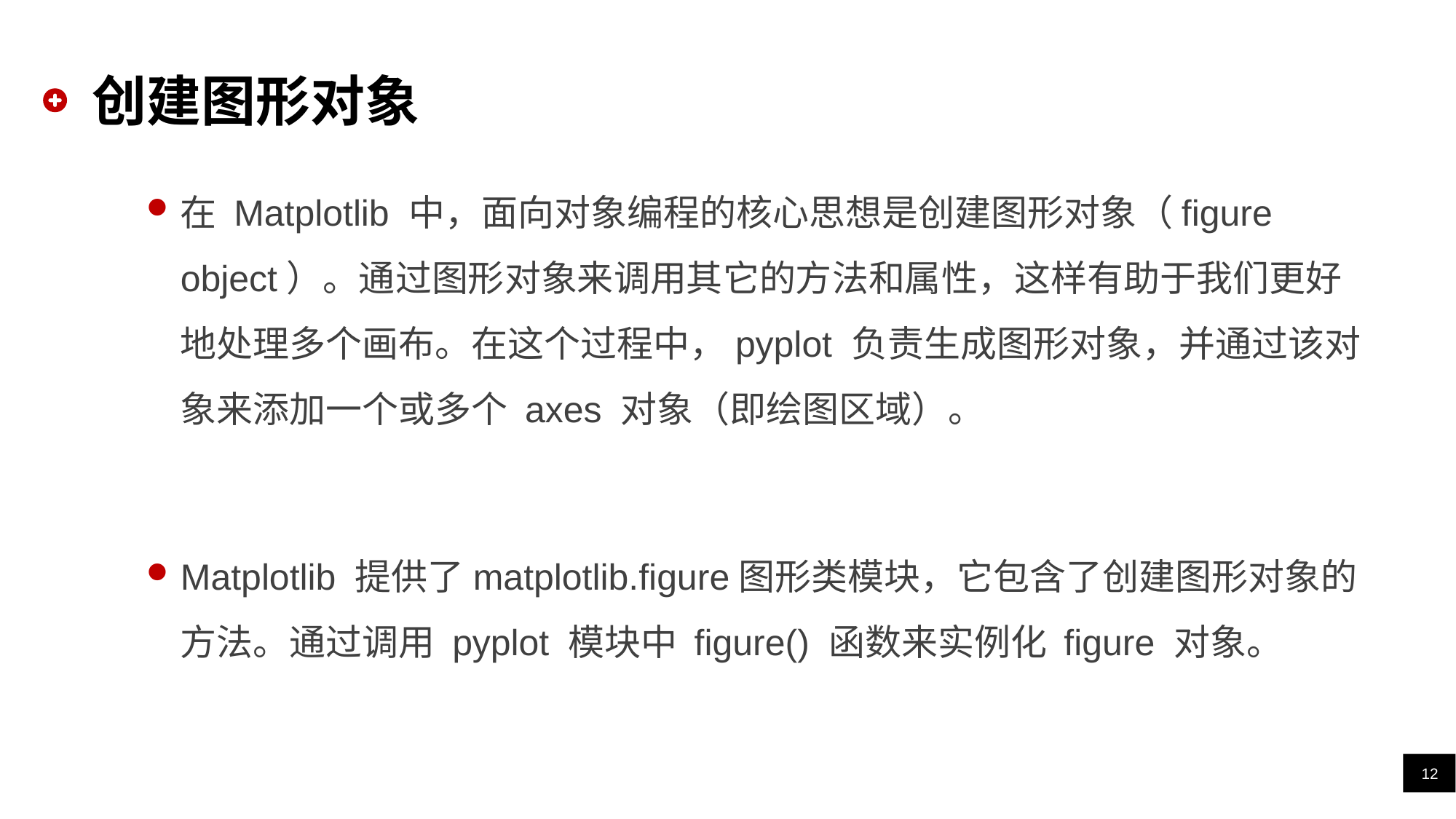

# 创建图形对象
在 Matplotlib 中，面向对象编程的核心思想是创建图形对象（figure object）。通过图形对象来调用其它的方法和属性，这样有助于我们更好地处理多个画布。在这个过程中，pyplot 负责生成图形对象，并通过该对象来添加一个或多个 axes 对象（即绘图区域）。

Matplotlib 提供了matplotlib.figure图形类模块，它包含了创建图形对象的方法。通过调用 pyplot 模块中 figure() 函数来实例化 figure 对象。